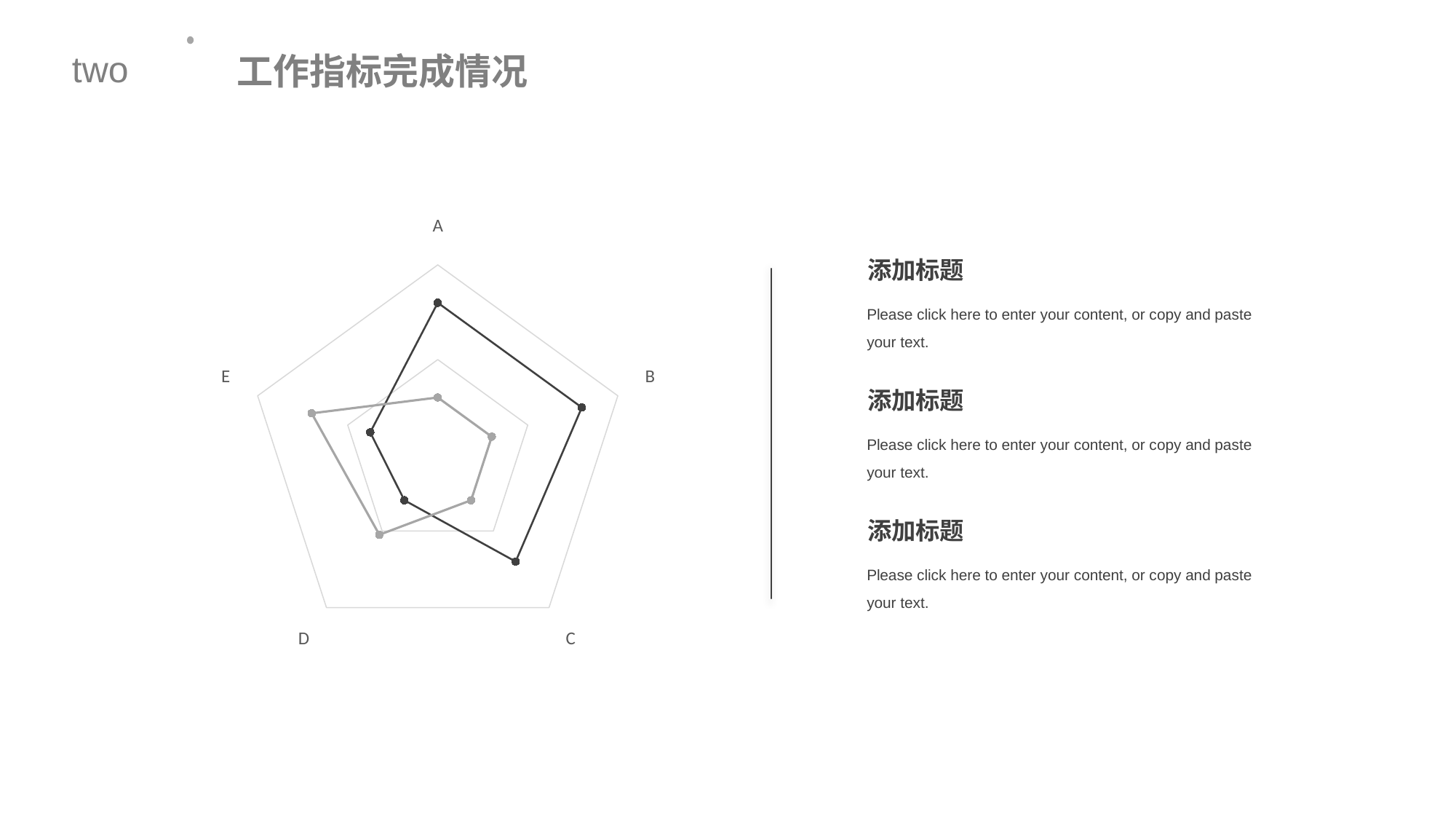

工作指标完成情况

two

### Chart

| Category | 系列 1 | 系列 2 |
|---|---|---|
| A | 32.0 | 12.0 |
| B | 32.0 | 12.0 |
| C | 28.0 | 12.0 |
| D | 12.0 | 21.0 |
| E | 15.0 | 28.0 |
添加标题
Please click here to enter your content, or copy and paste your text.

添加标题
Please click here to enter your content, or copy and paste your text.
添加标题
Please click here to enter your content, or copy and paste your text.